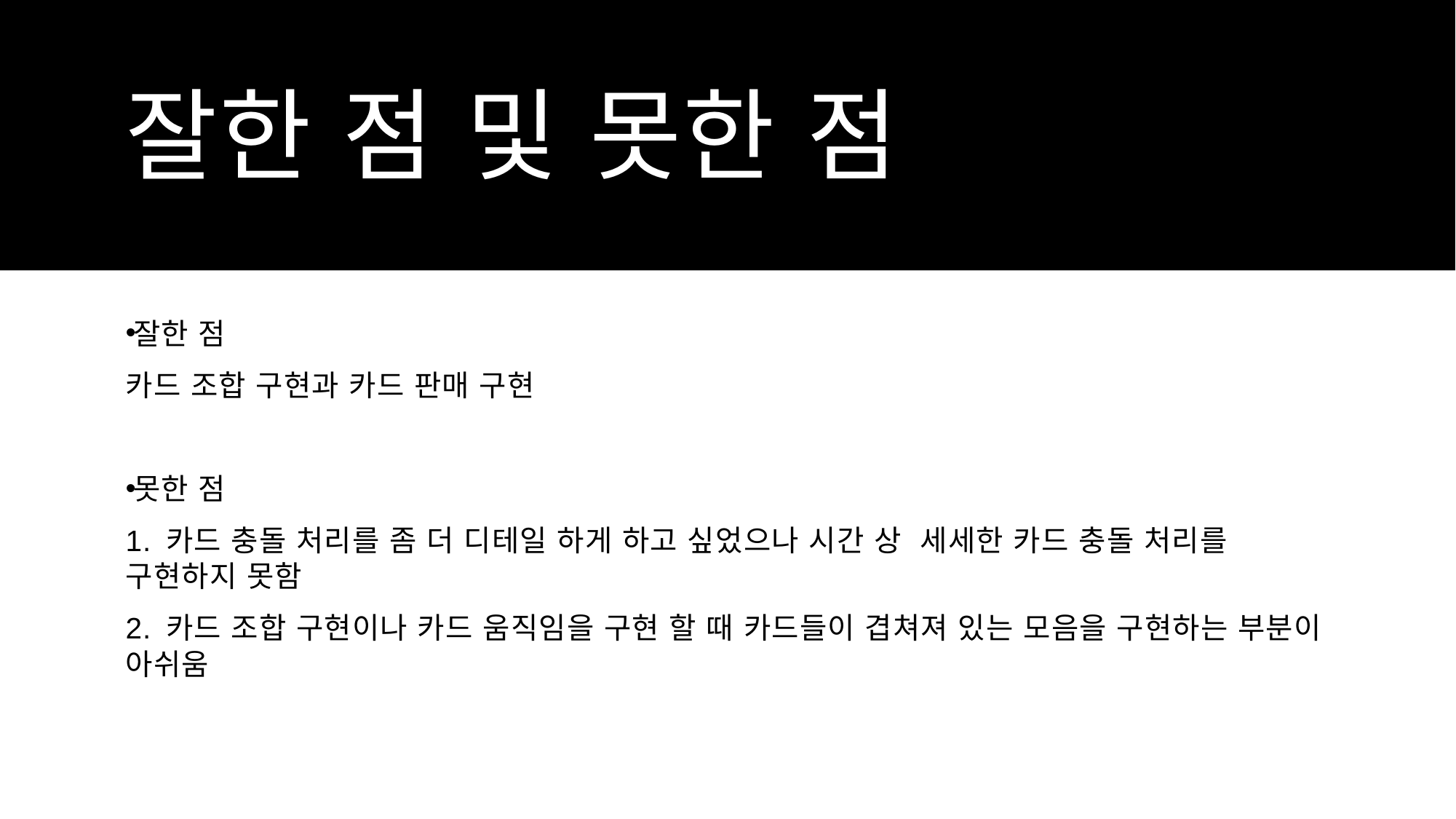

# 잘한 점 및 못한 점
잘한 점
카드 조합 구현과 카드 판매 구현

못한 점
1. 카드 충돌 처리를 좀 더 디테일 하게 하고 싶었으나 시간 상  세세한 카드 충돌 처리를 구현하지 못함
2. 카드 조합 구현이나 카드 움직임을 구현 할 때 카드들이 겹쳐져 있는 모음을 구현하는 부분이 아쉬움